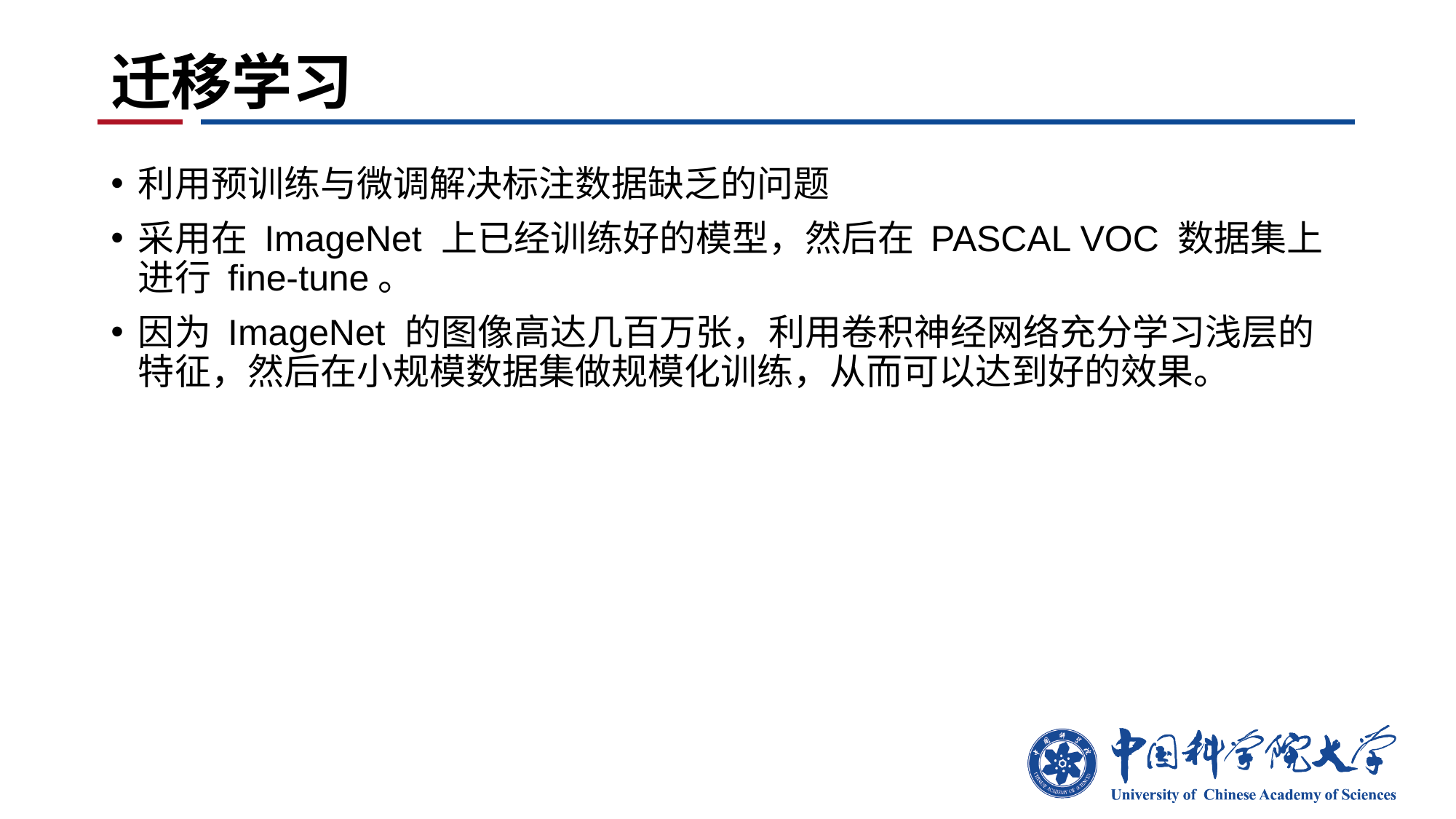

# 迁移学习
利用预训练与微调解决标注数据缺乏的问题
采用在 ImageNet 上已经训练好的模型，然后在 PASCAL VOC 数据集上进行 fine-tune。
因为 ImageNet 的图像高达几百万张，利用卷积神经网络充分学习浅层的特征，然后在小规模数据集做规模化训练，从而可以达到好的效果。